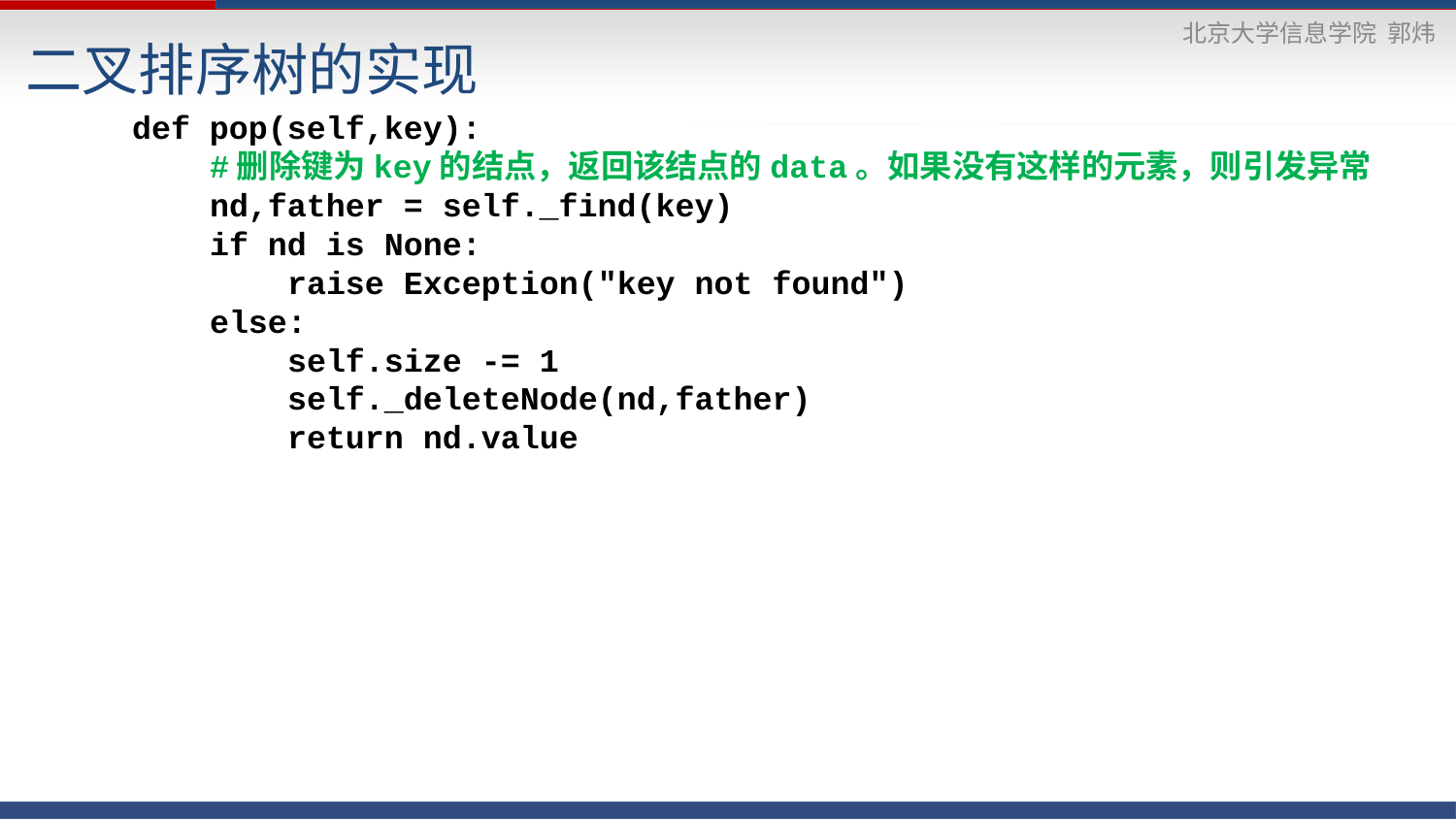

二叉排序树的实现
    def pop(self,key):
        #删除键为key的结点，返回该结点的data。如果没有这样的元素，则引发异常
        nd,father = self._find(key)
        if nd is None:
            raise Exception("key not found")
        else:
            self.size -= 1
            self._deleteNode(nd,father)
            return nd.value
21